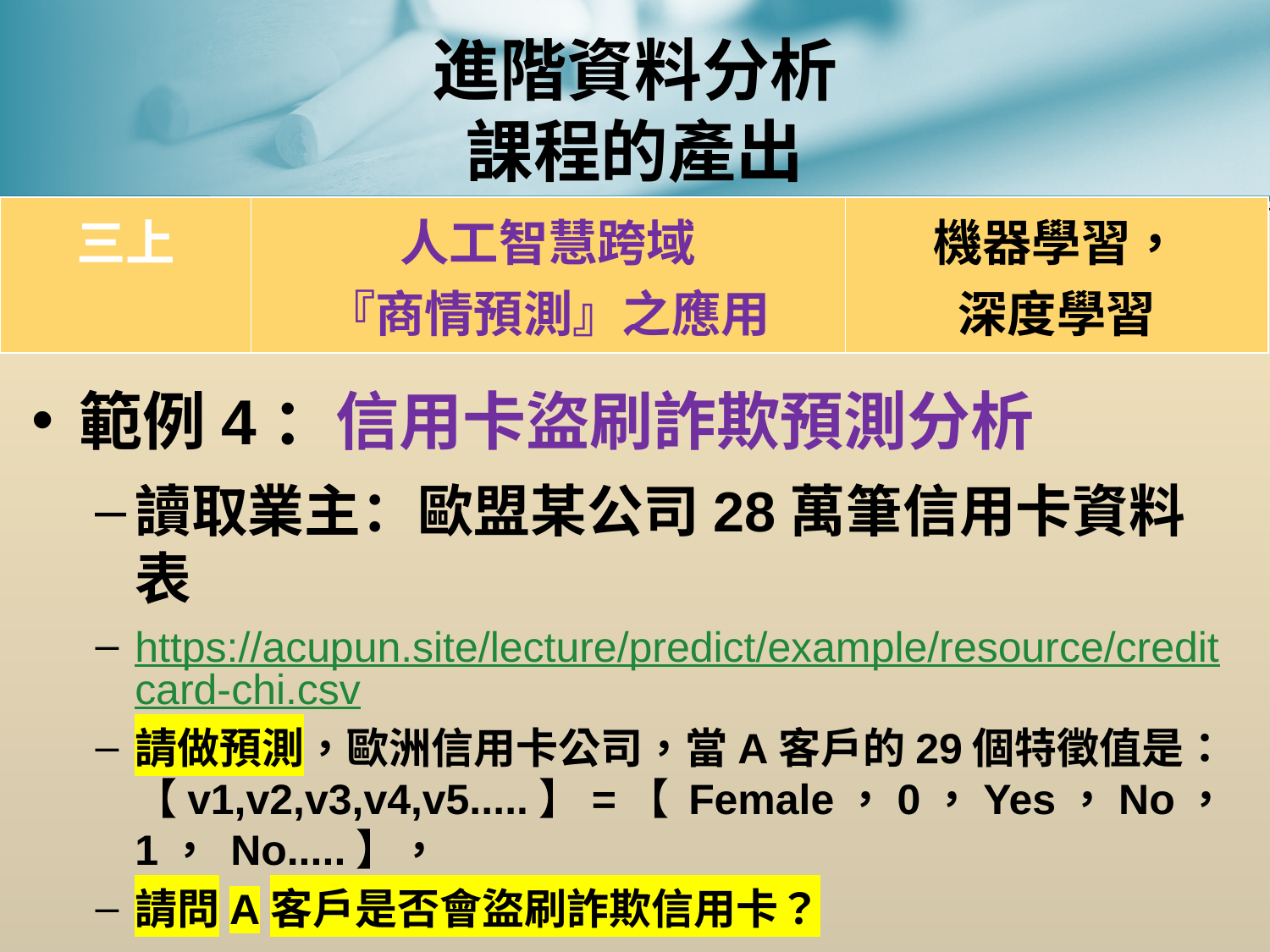

# 進階資料分析 課程的產出
| 三上 | 人工智慧跨域 『商情預測』之應用 | 機器學習， 深度學習 |
| --- | --- | --- |
範例4：信用卡盜刷詐欺預測分析
讀取業主：歐盟某公司28萬筆信用卡資料表
https://acupun.site/lecture/predict/example/resource/creditcard-chi.csv
請做預測，歐洲信用卡公司，當A客戶的29個特徵值是：【v1,v2,v3,v4,v5.....】=【 Female，0，Yes，No，1， No.....】，
請問A客戶是否會盜刷詐欺信用卡？